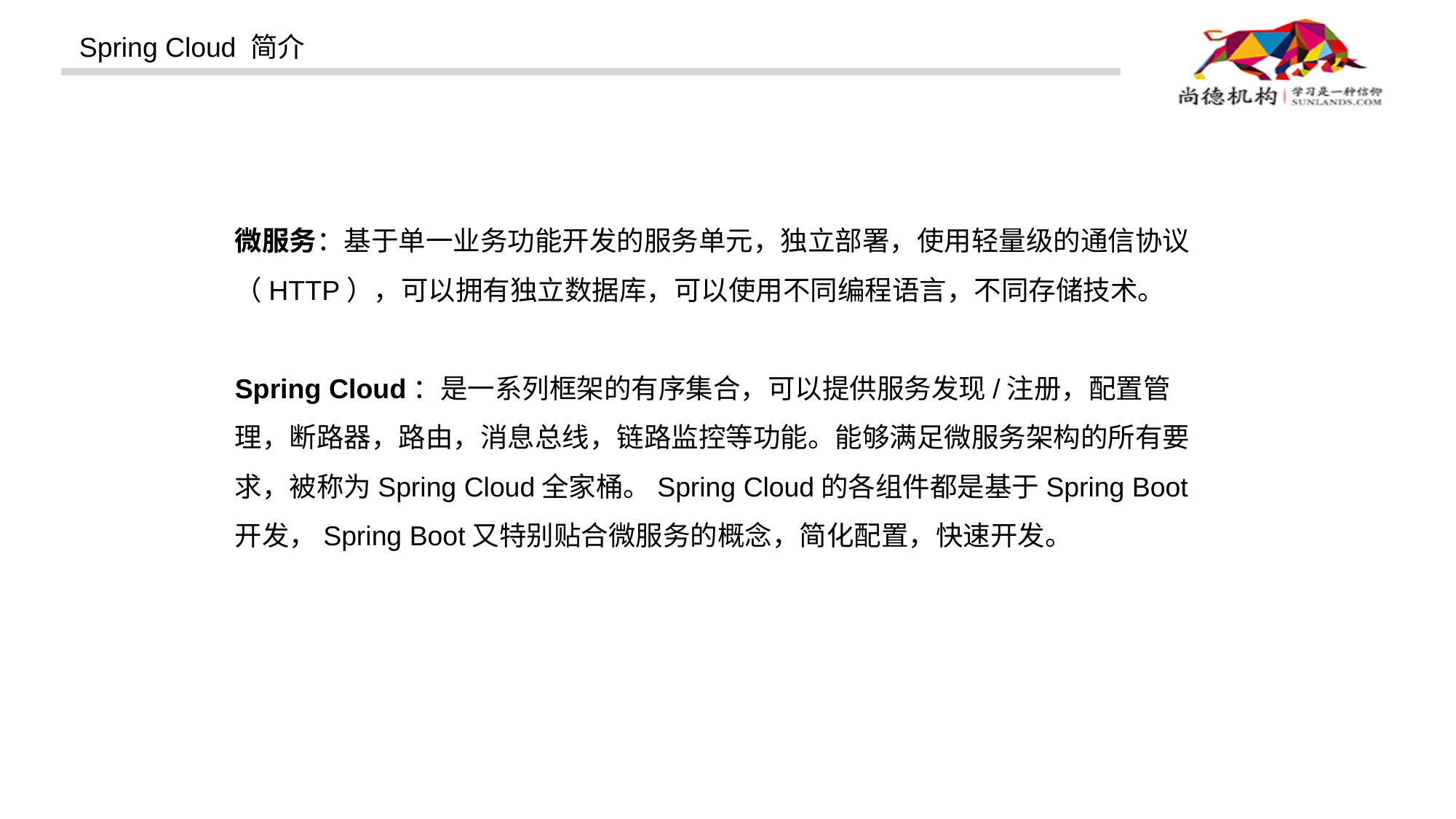

Spring Cloud 简介
微服务：基于单一业务功能开发的服务单元，独立部署，使用轻量级的通信协议（HTTP），可以拥有独立数据库，可以使用不同编程语言，不同存储技术。

Spring Cloud：是一系列框架的有序集合，可以提供服务发现/注册，配置管理，断路器，路由，消息总线，链路监控等功能。能够满足微服务架构的所有要求，被称为Spring Cloud全家桶。Spring Cloud的各组件都是基于Spring Boot开发，Spring Boot又特别贴合微服务的概念，简化配置，快速开发。